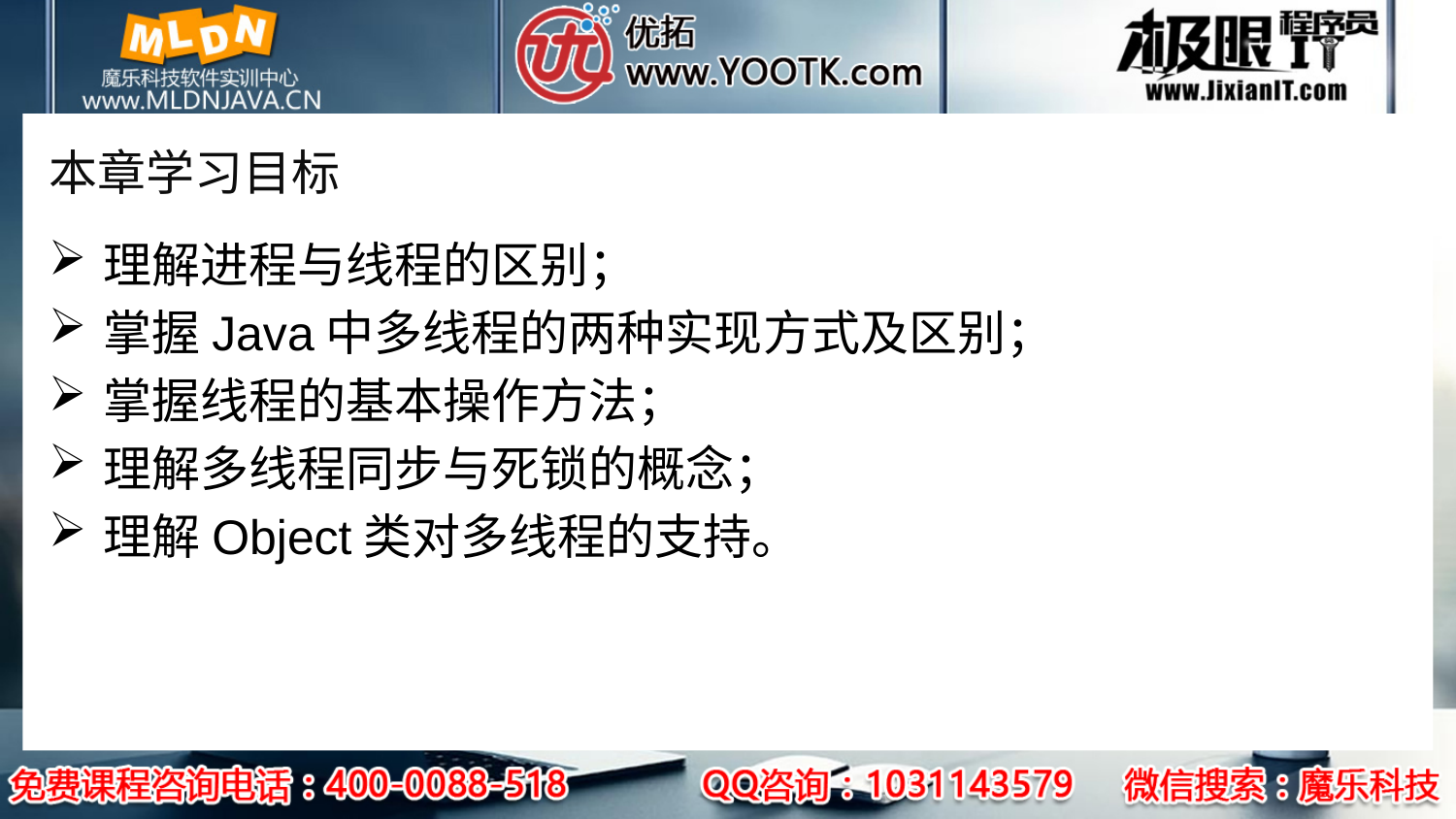

# 本章学习目标
理解进程与线程的区别；
掌握Java中多线程的两种实现方式及区别；
掌握线程的基本操作方法；
理解多线程同步与死锁的概念；
理解Object类对多线程的支持。